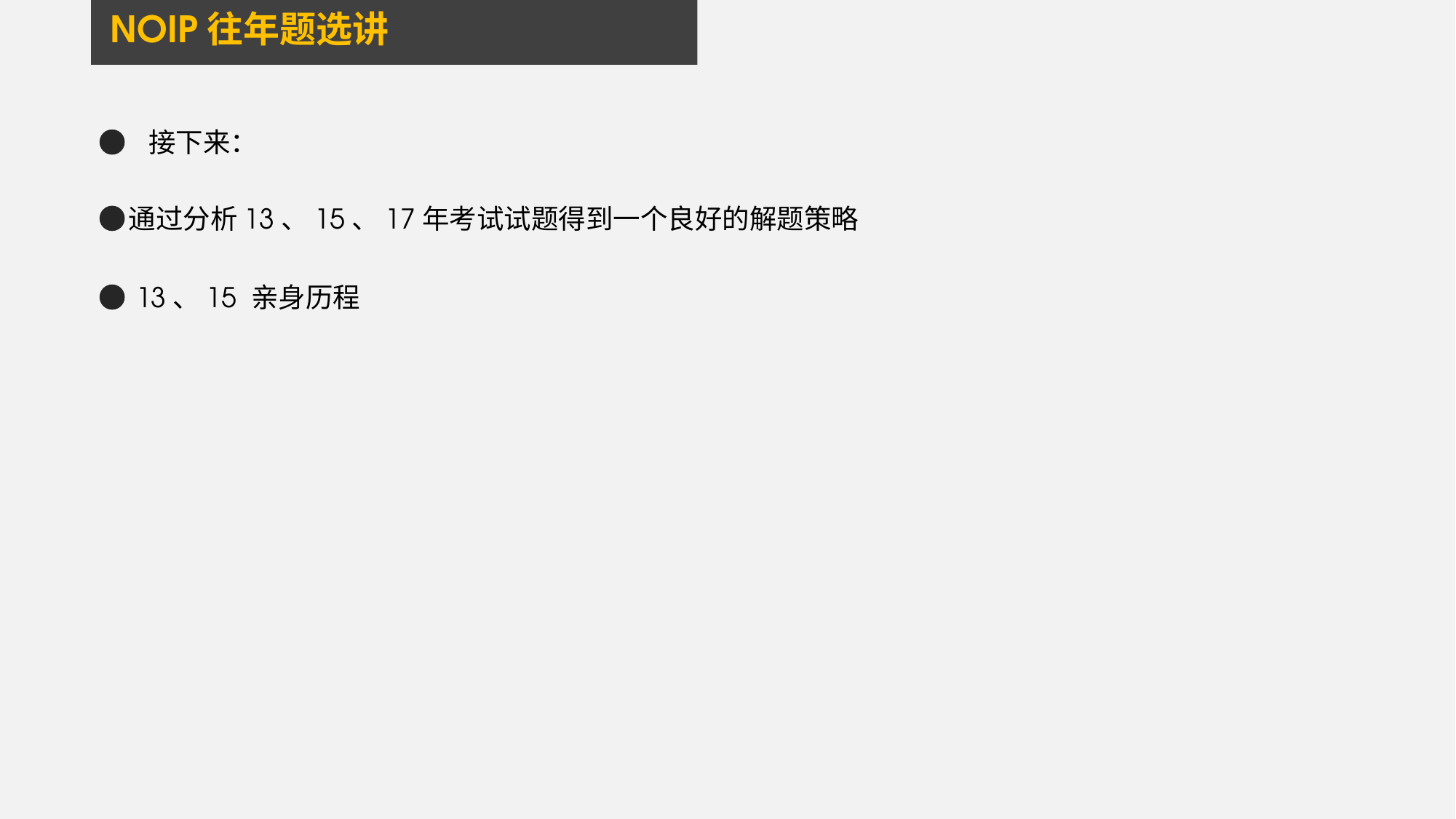

NOIP往年题选讲
接下来：

通过分析13、15、17年考试试题得到一个良好的解题策略

13、15 亲身历程